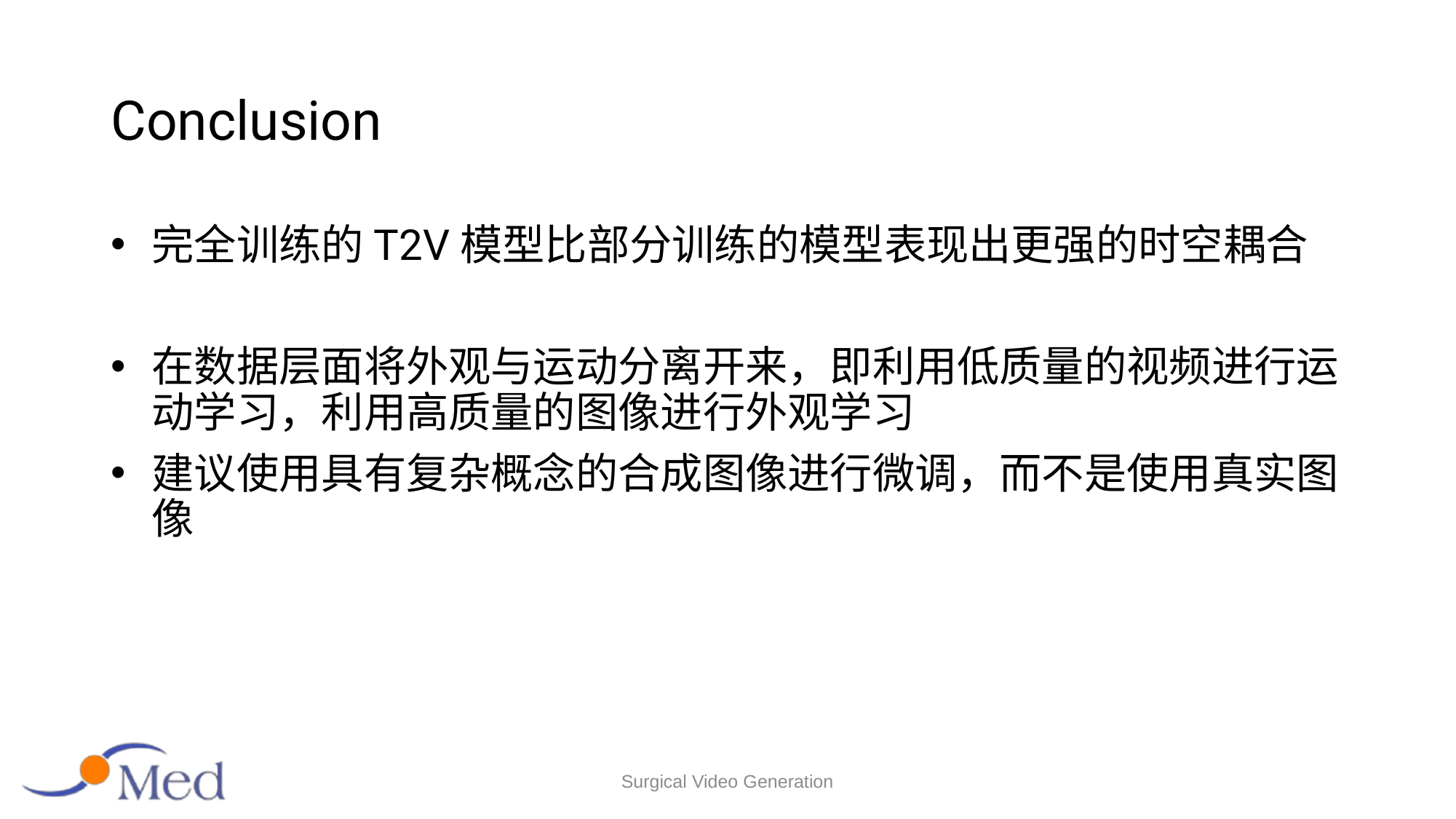

# Conclusion
完全训练的T2V模型比部分训练的模型表现出更强的时空耦合

在数据层面将外观与运动分离开来，即利用低质量的视频进行运动学习，利用高质量的图像进行外观学习
建议使用具有复杂概念的合成图像进行微调，而不是使用真实图像

Surgical Video Generation
5